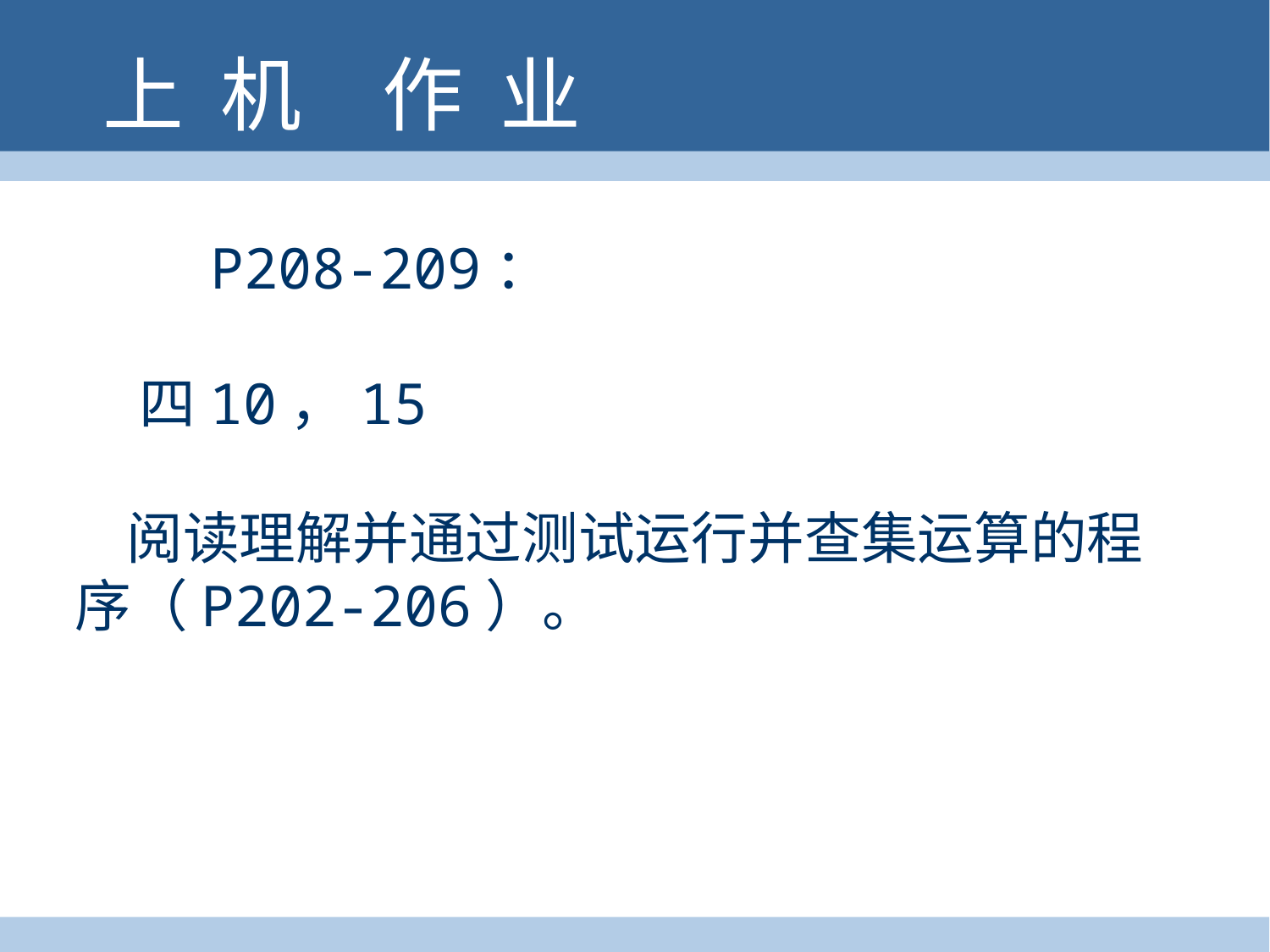

# 上  机　作  业
    P208-209：

    四10，15

   阅读理解并通过测试运行并查集运算的程序（P202-206）。